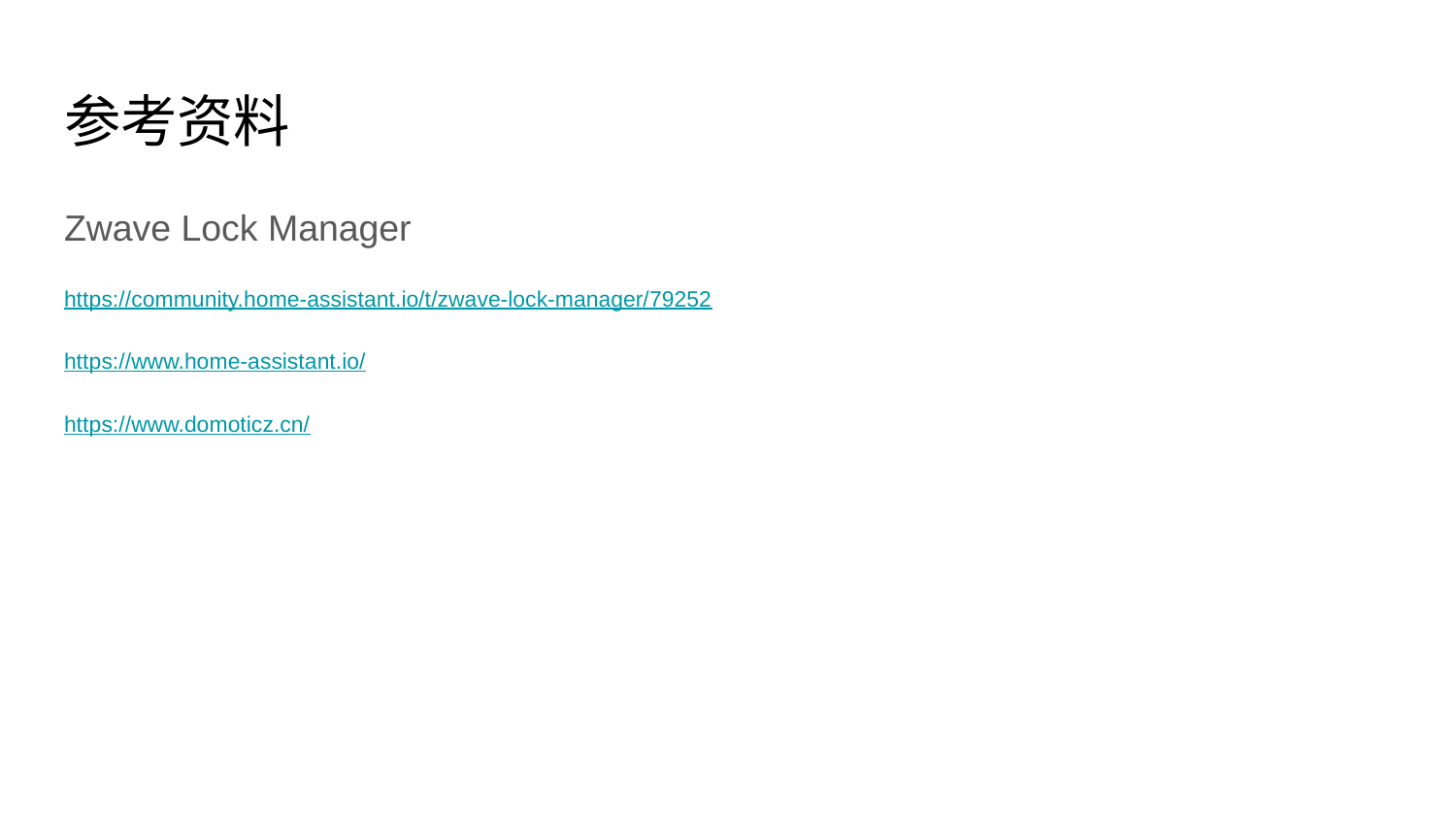

# 参考资料
Zwave Lock Manager
https://community.home-assistant.io/t/zwave-lock-manager/79252
https://www.home-assistant.io/
https://www.domoticz.cn/